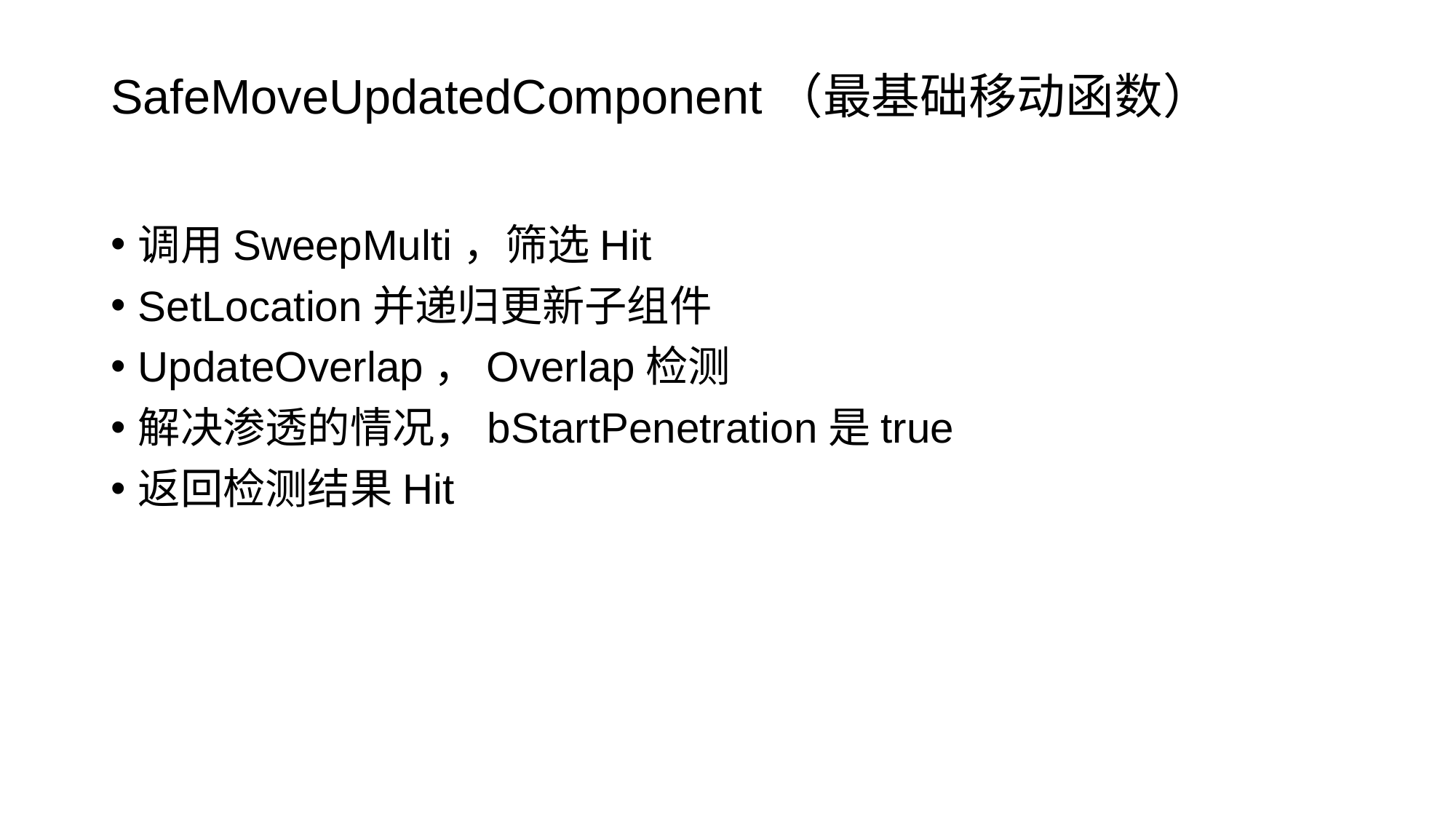

# SafeMoveUpdatedComponent（最基础移动函数）
调用SweepMulti，筛选Hit
SetLocation并递归更新子组件
UpdateOverlap，Overlap检测
解决渗透的情况，bStartPenetration是true
返回检测结果Hit